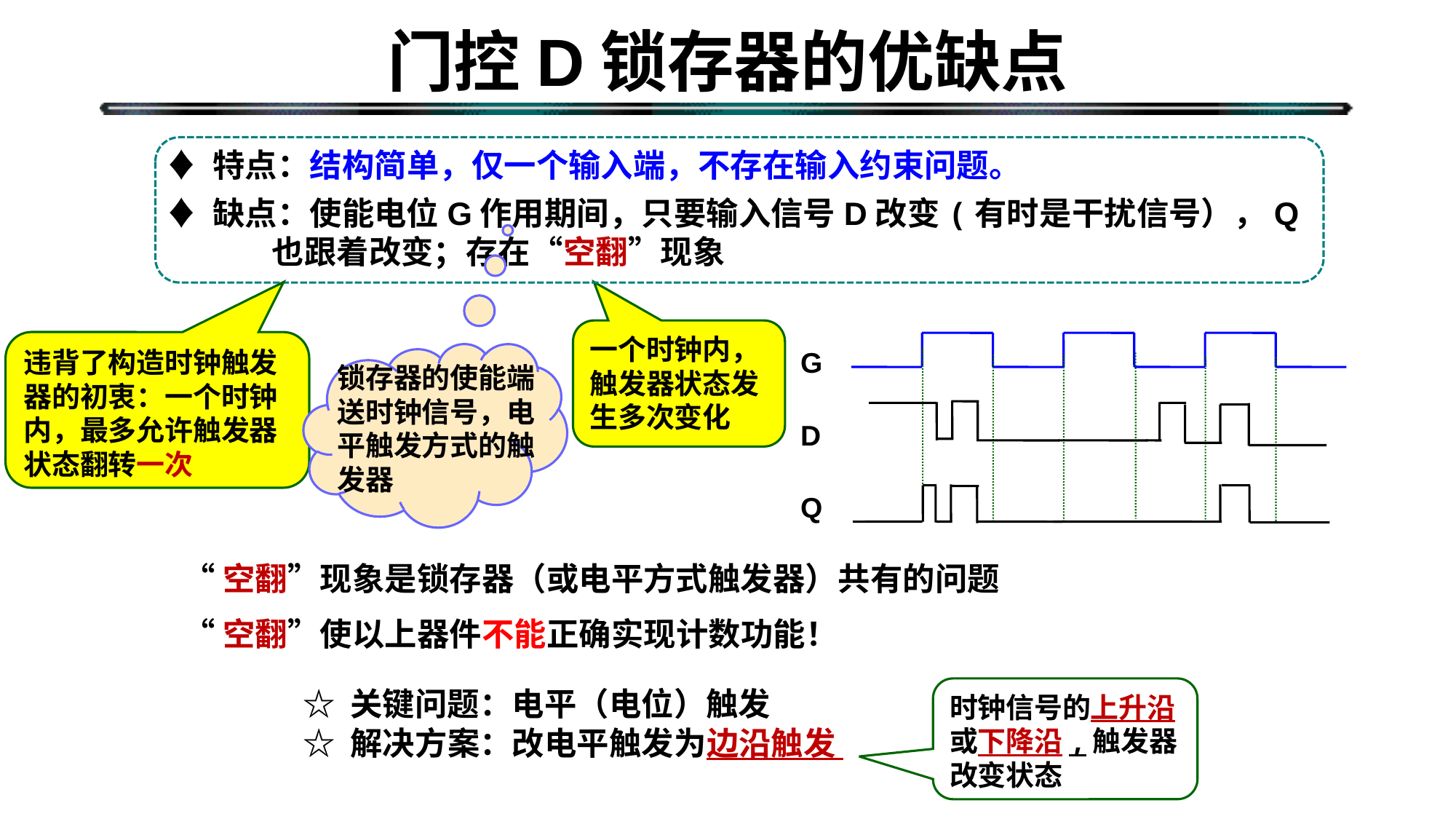

# 门控D锁存器的优缺点

♦ 特点：结构简单，仅一个输入端，不存在输入约束问题。
♦ 缺点：使能电位G作用期间，只要输入信号D改变(有时是干扰信号），Q也跟着改变；存在“空翻”现象
一个时钟内，触发器状态发生多次变化
违背了构造时钟触发器的初衷：一个时钟内，最多允许触发器状态翻转一次

G

锁存器的使能端送时钟信号，电平触发方式的触发器

D
Q

“空翻”现象是锁存器（或电平方式触发器）共有的问题
“空翻”使以上器件不能正确实现计数功能！
 ☆ 关键问题：电平（电位）触发
 ☆ 解决方案：改电平触发为边沿触发
时钟信号的上升沿或下降沿,触发器改变状态
18